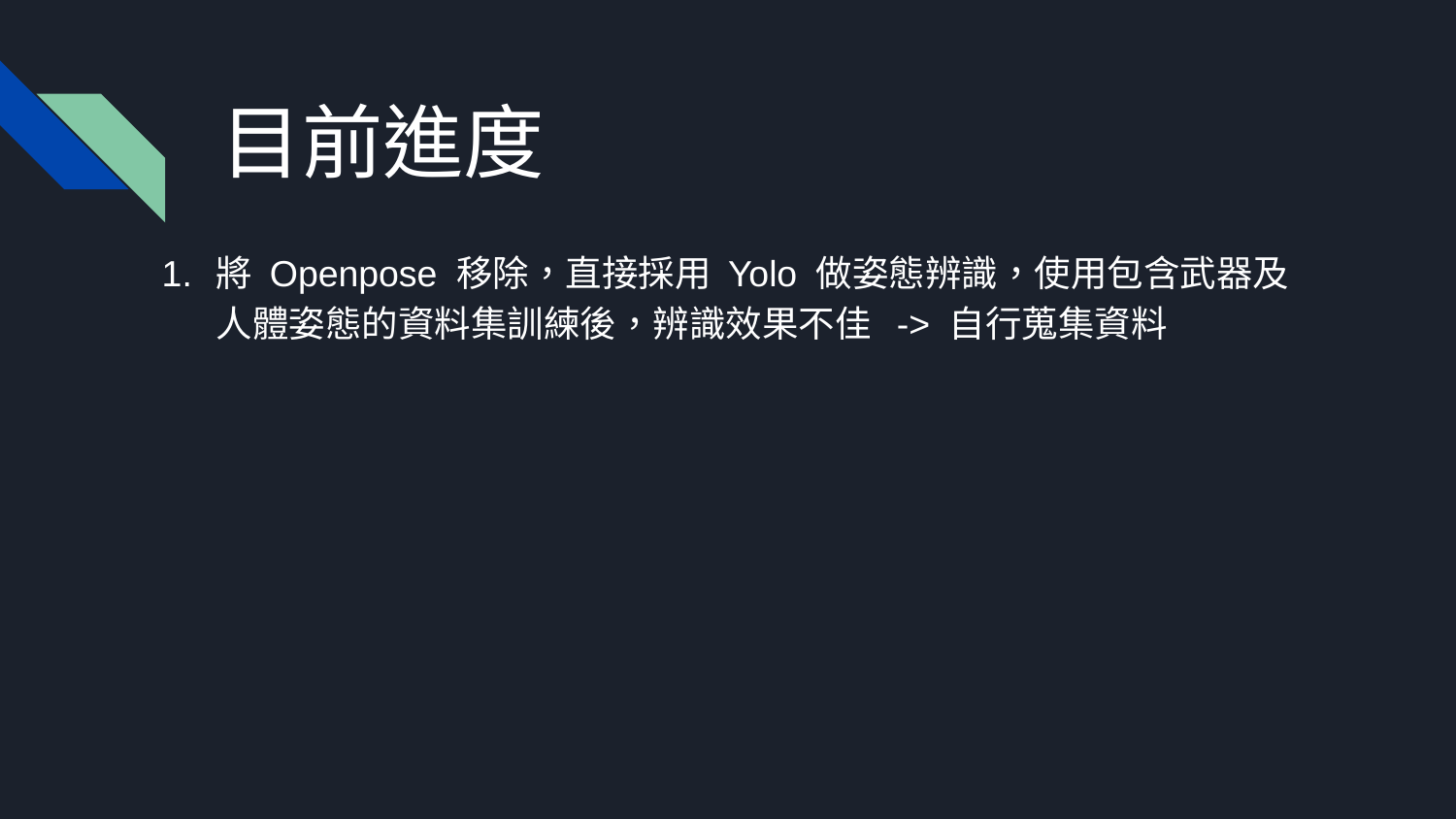

# 目前進度
將 Openpose 移除，直接採用 Yolo 做姿態辨識，使用包含武器及人體姿態的資料集訓練後，辨識效果不佳  -> 自行蒐集資料